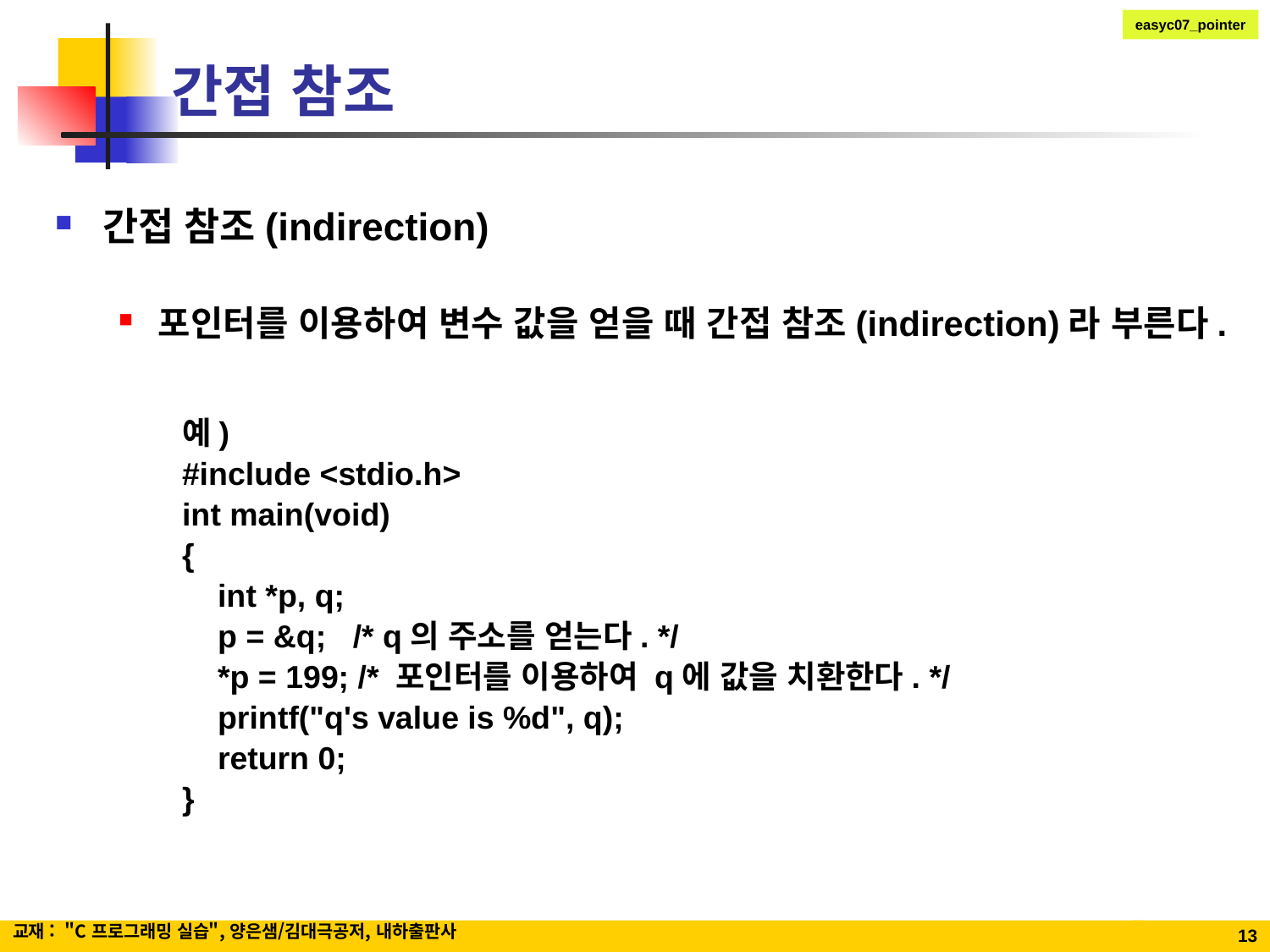

# 간접 참조
간접 참조(indirection)

포인터를 이용하여 변수 값을 얻을 때 간접 참조(indirection)라 부른다.

예)
#include <stdio.h>
int main(void)
{
    int *p, q;
    p = &q;   /* q의 주소를 얻는다. */
    *p = 199; /* 포인터를 이용하여 q에 값을 치환한다. */
    printf("q's value is %d", q);
    return 0;
}
교재 :  "C 프로그래밍 실습", 양은샘/김대극공저, 내하출판사
13